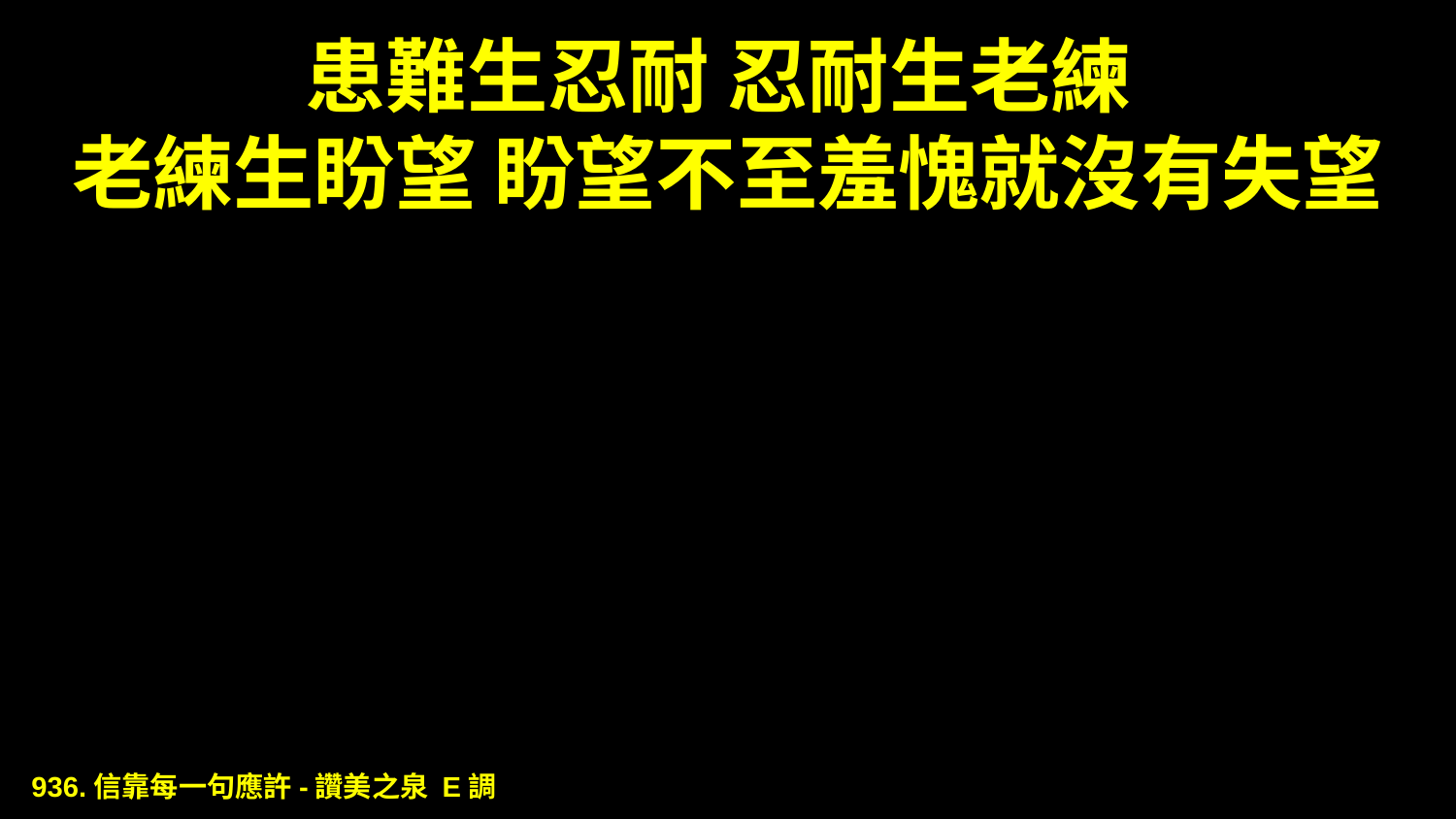

# 患難生忍耐 忍耐生老練 老練生盼望 盼望不至羞愧就沒有失望
936.信靠每一句應許-讚美之泉 E調